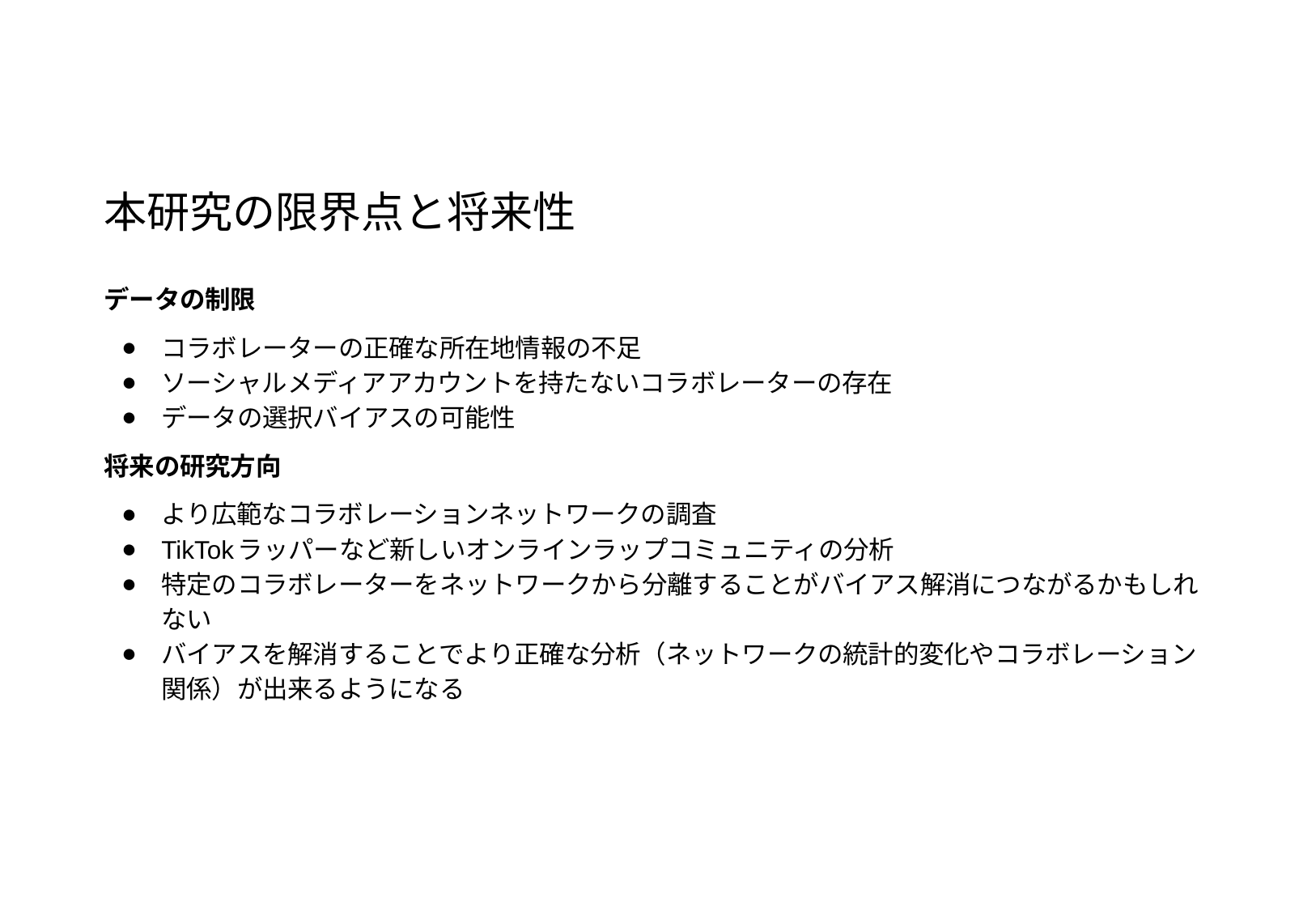

# 本研究の限界点と将来性
データの制限
コラボレーターの正確な所在地情報の不足
ソーシャルメディアアカウントを持たないコラボレーターの存在
データの選択バイアスの可能性
将来の研究方向
より広範なコラボレーションネットワークの調査
TikTokラッパーなど新しいオンラインラップコミュニティの分析
特定のコラボレーターをネットワークから分離することがバイアス解消につながるかもしれない
バイアスを解消することでより正確な分析（ネットワークの統計的変化やコラボレーション関係）が出来るようになる